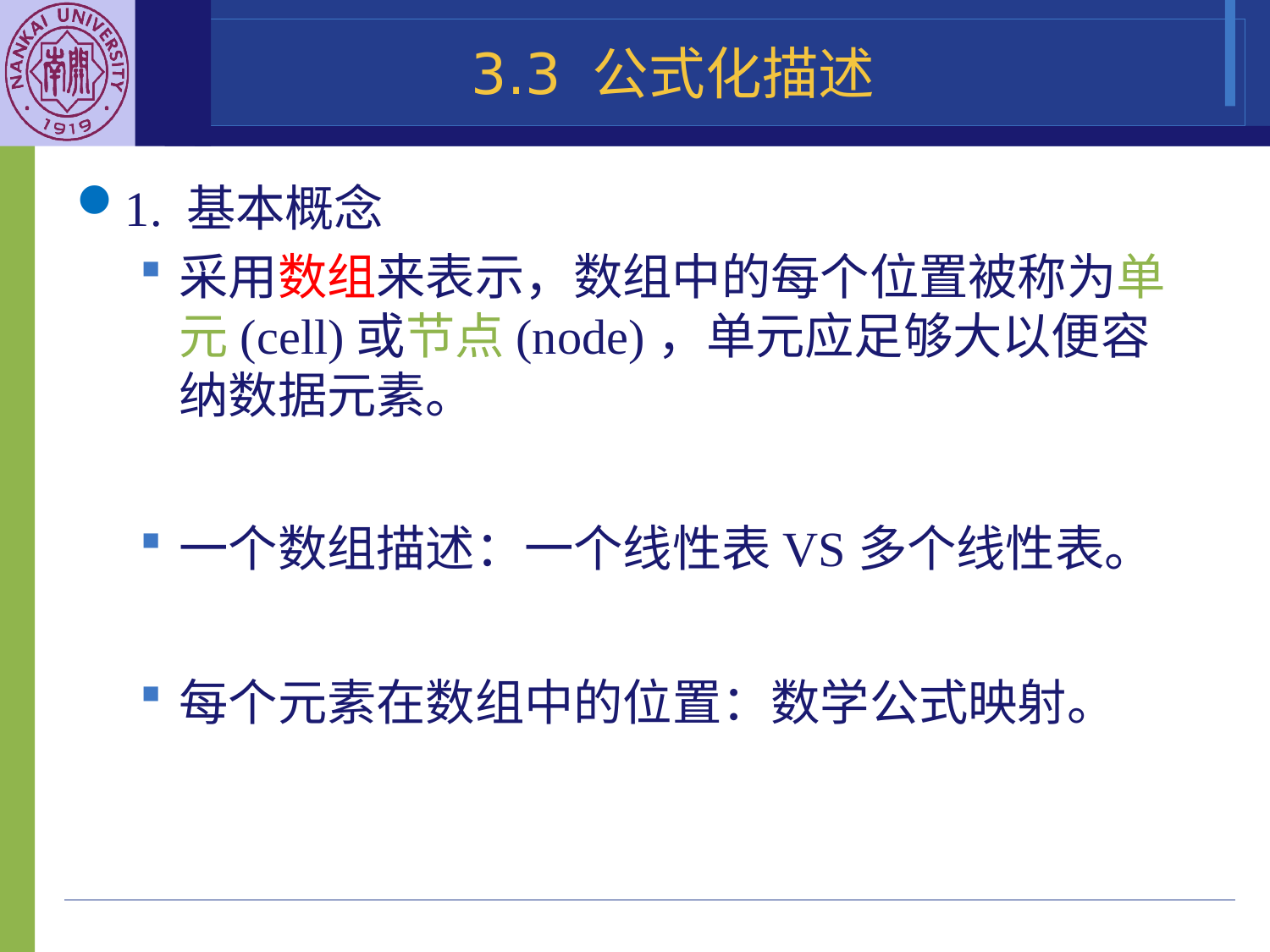

# 3.3 公式化描述
1. 基本概念
采用数组来表示，数组中的每个位置被称为单元(cell)或节点(node)，单元应足够大以便容纳数据元素。

一个数组描述：一个线性表VS多个线性表。

每个元素在数组中的位置：数学公式映射。
9